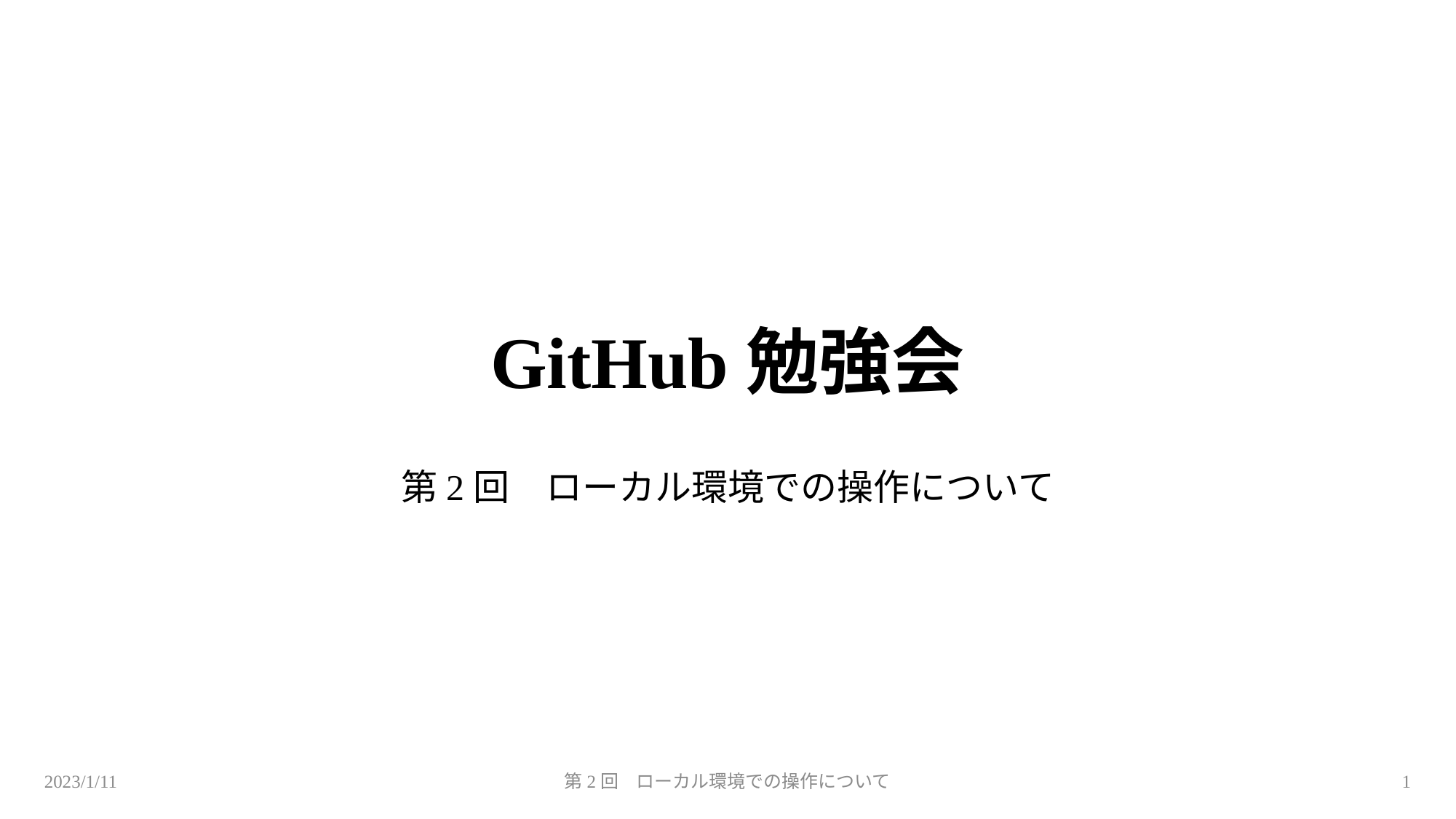

# GitHub勉強会
第2回　ローカル環境での操作について
2023/1/11
1
第2回　ローカル環境での操作について